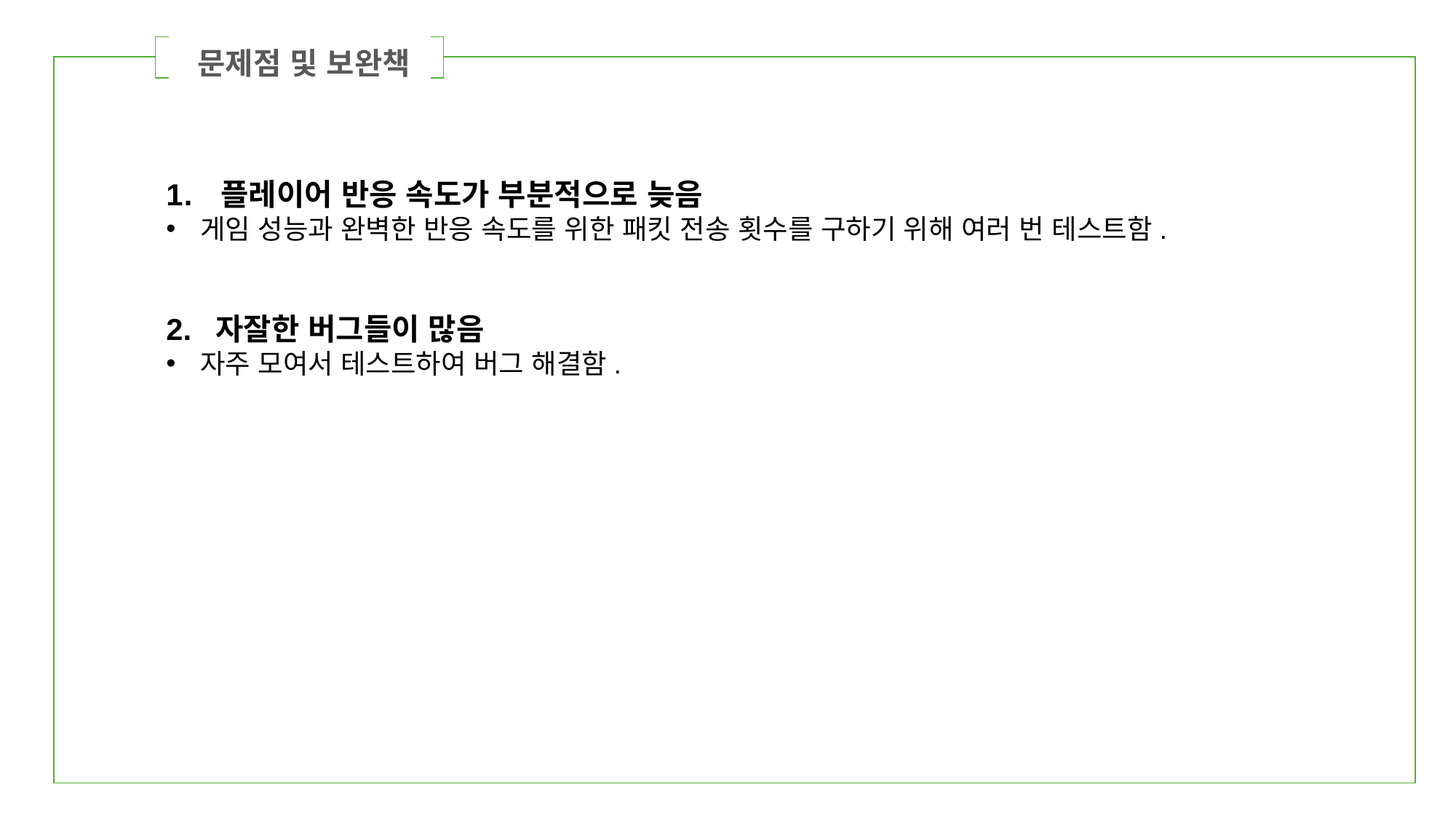

문제점 및 보완책
|  | ㅂ |  |
| --- | --- | --- |

플레이어 반응 속도가 부분적으로 늦음
게임 성능과 완벽한 반응 속도를 위한 패킷 전송 횟수를 구하기 위해 여러 번 테스트함.
2.  자잘한 버그들이 많음
자주 모여서 테스트하여 버그 해결함.